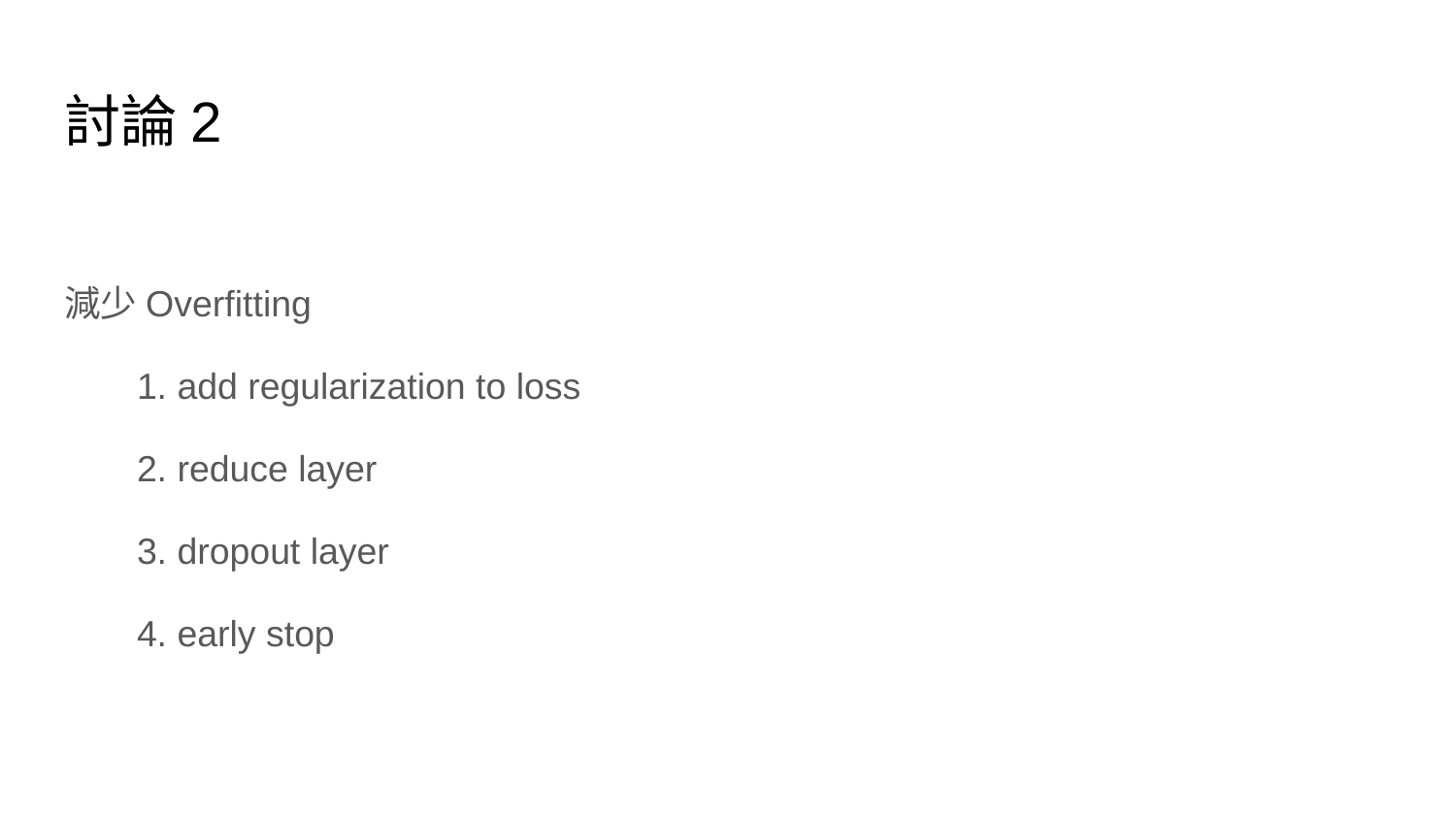

# 討論2

減少Overfitting
1. add regularization to loss
2. reduce layer
3. dropout layer
4. early stop